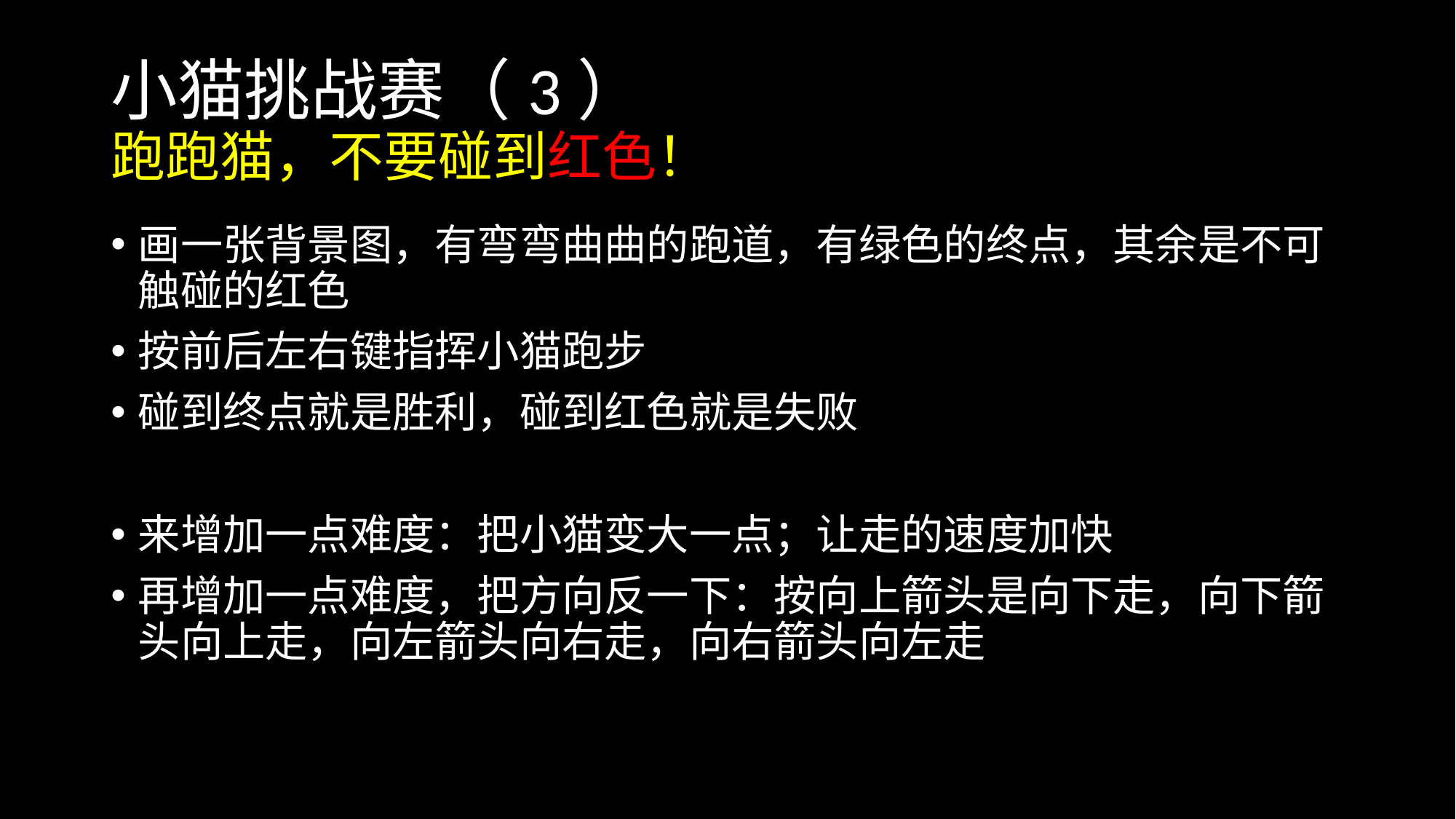

# 小猫挑战赛（3） 跑跑猫，不要碰到红色！
画一张背景图，有弯弯曲曲的跑道，有绿色的终点，其余是不可触碰的红色
按前后左右键指挥小猫跑步
碰到终点就是胜利，碰到红色就是失败

来增加一点难度：把小猫变大一点；让走的速度加快
再增加一点难度，把方向反一下：按向上箭头是向下走，向下箭头向上走，向左箭头向右走，向右箭头向左走